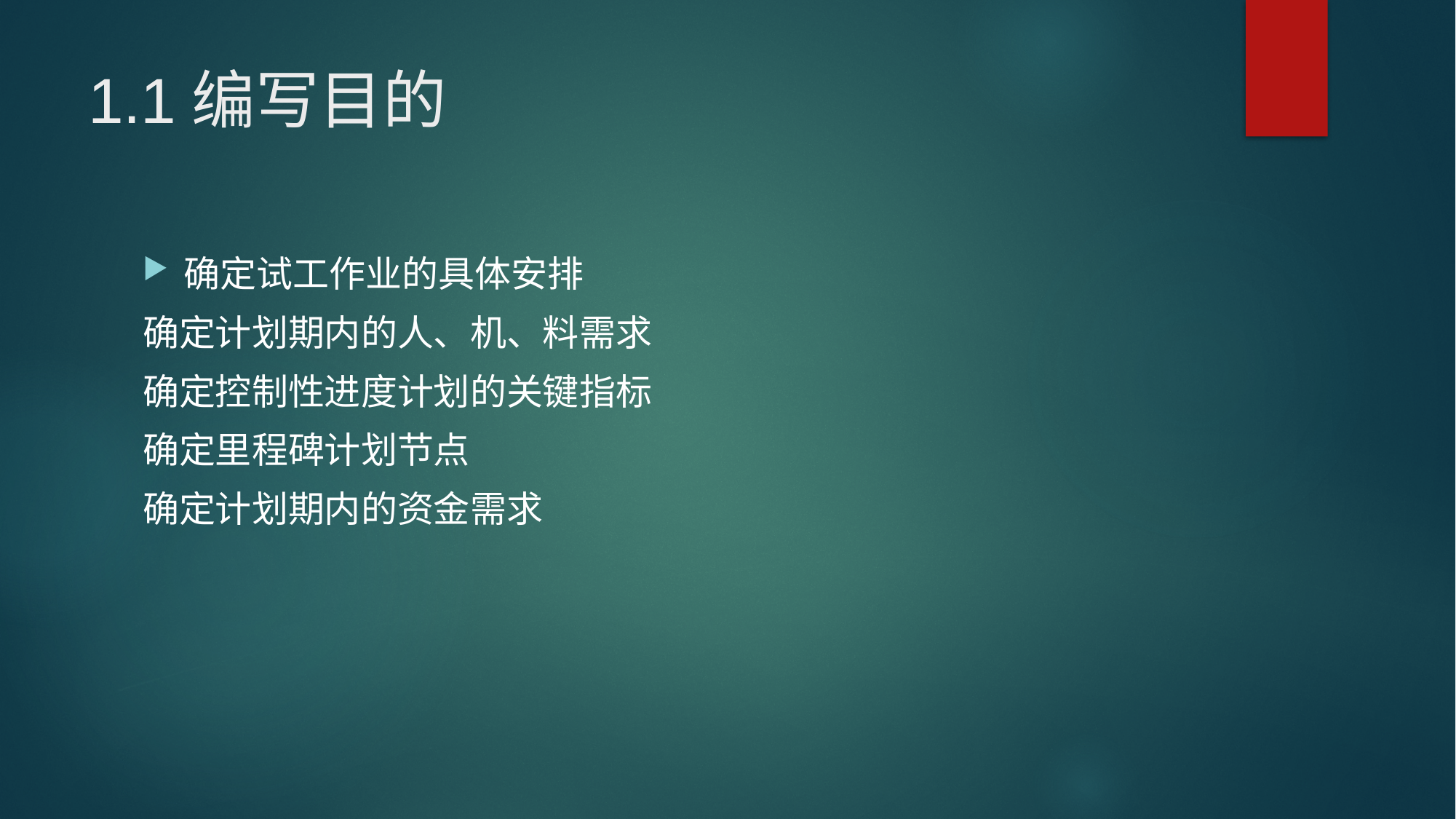

# 1.1编写目的
确定试工作业的具体安排
确定计划期内的人、机、料需求
确定控制性进度计划的关键指标
确定里程碑计划节点
确定计划期内的资金需求